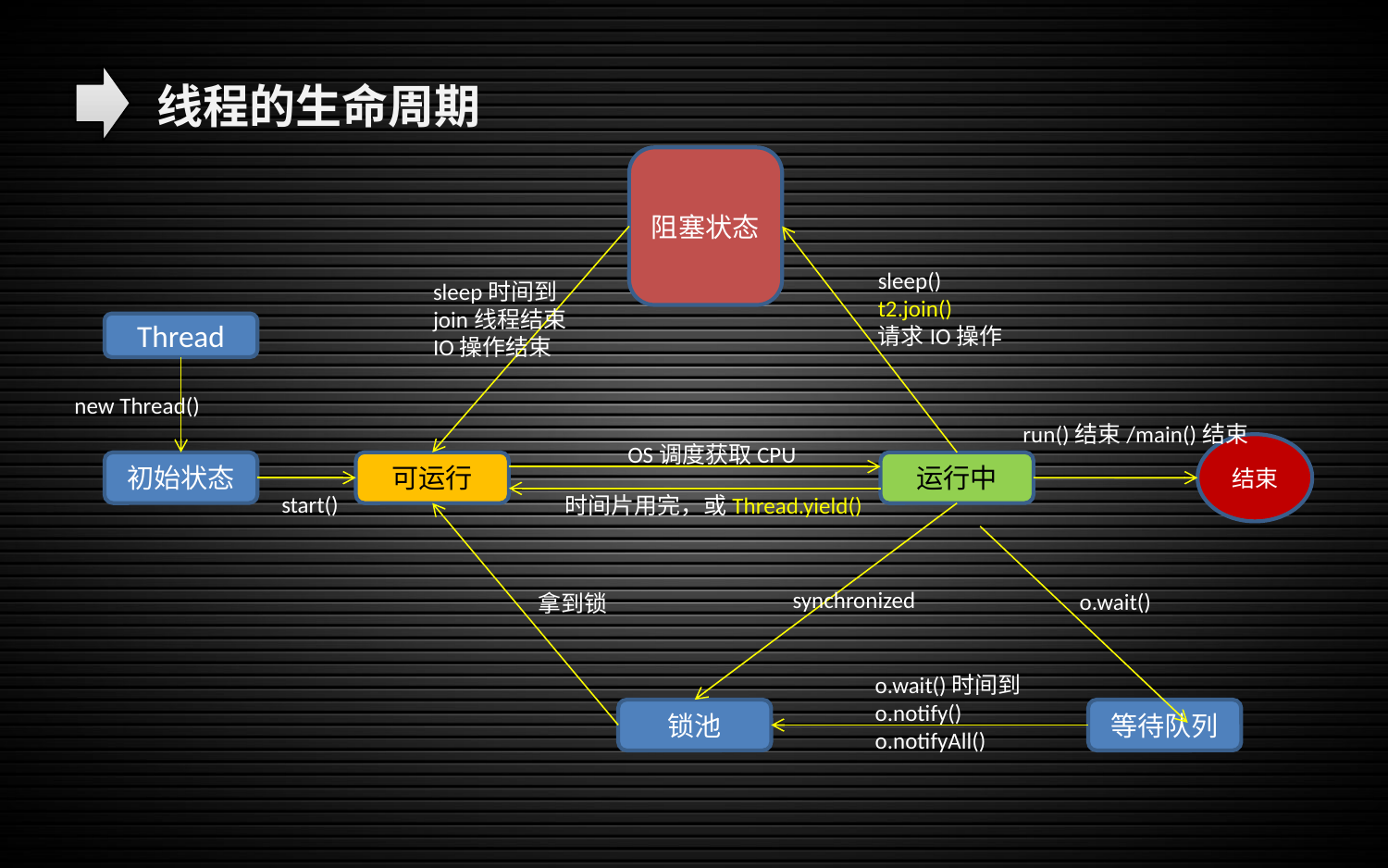

线程的生命周期
阻塞状态
sleep()
t2.join()
请求IO操作
sleep时间到
join线程结束
IO操作结束
Thread
new Thread()
run()结束/main()结束
OS调度获取CPU
结束
初始状态
可运行
运行中
start()
时间片用完，或Thread.yield()
synchronized
o.wait()
拿到锁
o.wait()时间到
o.notify()
o.notifyAll()
锁池
等待队列